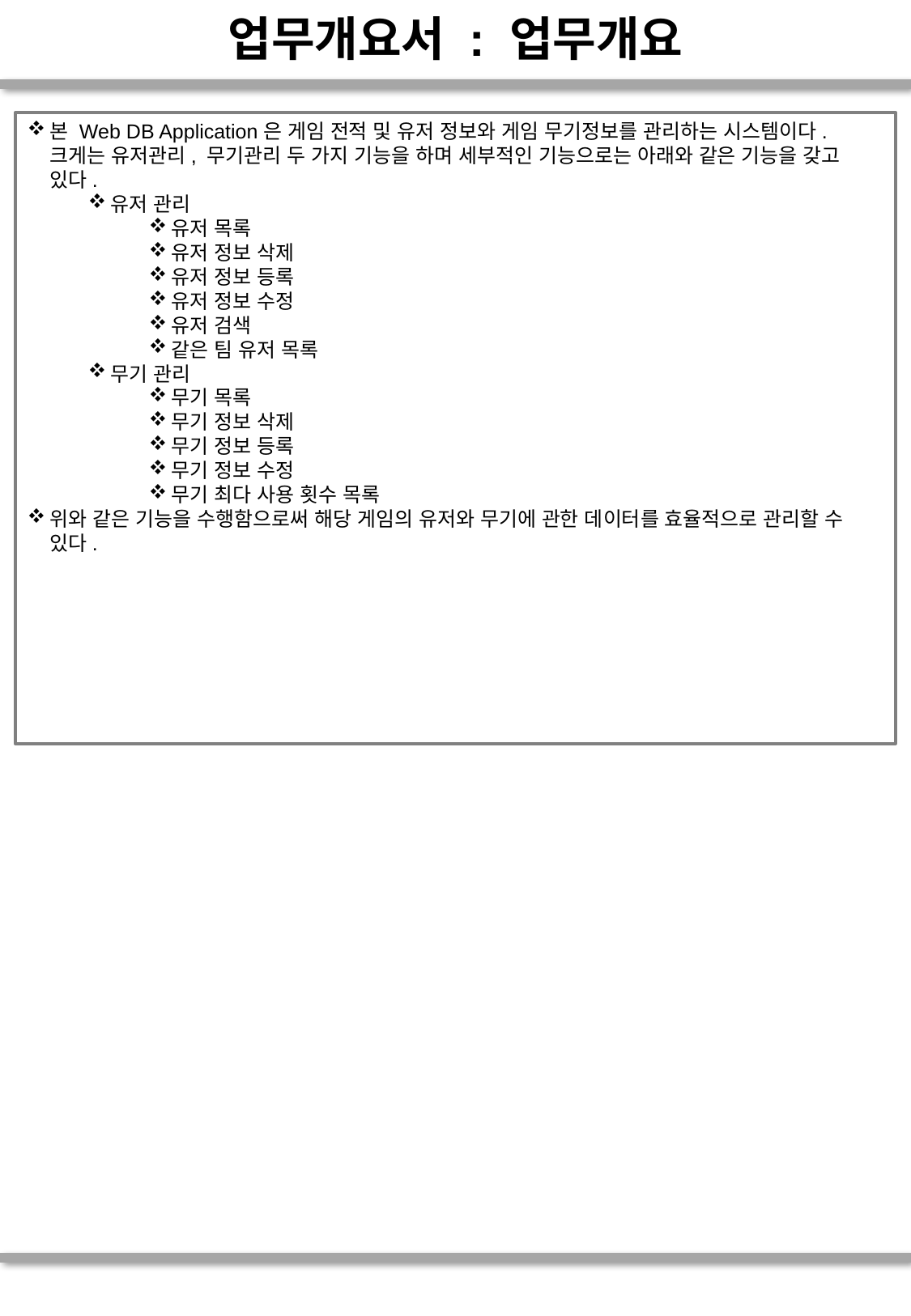

# 업무개요서 : 업무개요
본 Web DB Application은 게임 전적 및 유저 정보와 게임 무기정보를 관리하는 시스템이다. 크게는 유저관리, 무기관리 두 가지 기능을 하며 세부적인 기능으로는 아래와 같은 기능을 갖고 있다.
유저 관리
유저 목록
유저 정보 삭제
유저 정보 등록
유저 정보 수정
유저 검색
같은 팀 유저 목록
무기 관리
무기 목록
무기 정보 삭제
무기 정보 등록
무기 정보 수정
무기 최다 사용 횟수 목록
위와 같은 기능을 수행함으로써 해당 게임의 유저와 무기에 관한 데이터를 효율적으로 관리할 수 있다.